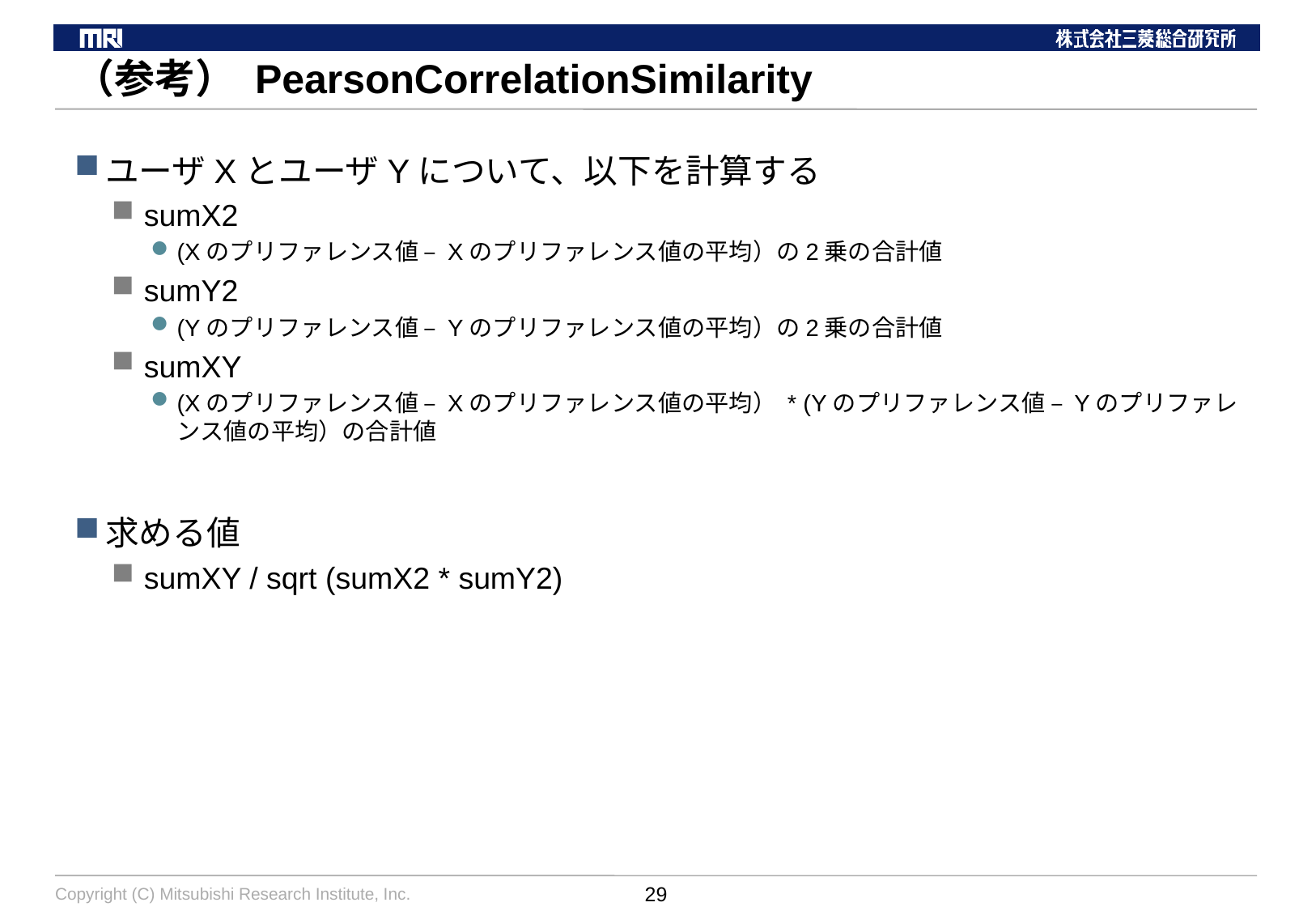

# （参考） PearsonCorrelationSimilarity
ユーザXとユーザYについて、以下を計算する
sumX2
(Xのプリファレンス値 – Xのプリファレンス値の平均）の2乗の合計値
sumY2
(Yのプリファレンス値 – Yのプリファレンス値の平均）の2乗の合計値
sumXY
(Xのプリファレンス値 – Xのプリファレンス値の平均） * (Yのプリファレンス値 – Yのプリファレンス値の平均）の合計値

求める値
sumXY / sqrt (sumX2 * sumY2)
Copyright (C) Mitsubishi Research Institute, Inc.
29